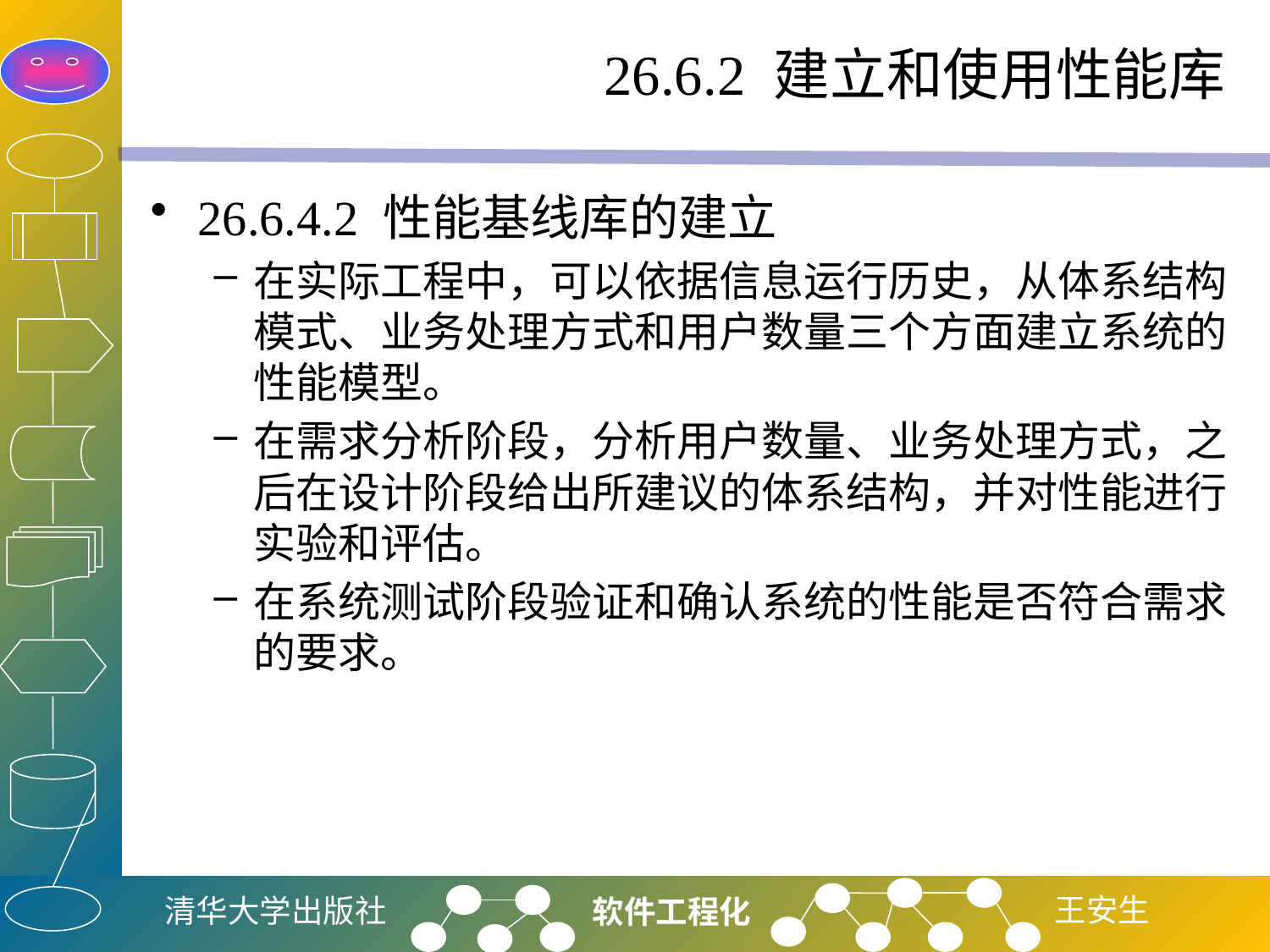

# 26.6.2 建立和使用性能库
26.6.4.2 性能基线库的建立
在实际工程中，可以依据信息运行历史，从体系结构模式、业务处理方式和用户数量三个方面建立系统的性能模型。
在需求分析阶段，分析用户数量、业务处理方式，之后在设计阶段给出所建议的体系结构，并对性能进行实验和评估。
在系统测试阶段验证和确认系统的性能是否符合需求的要求。